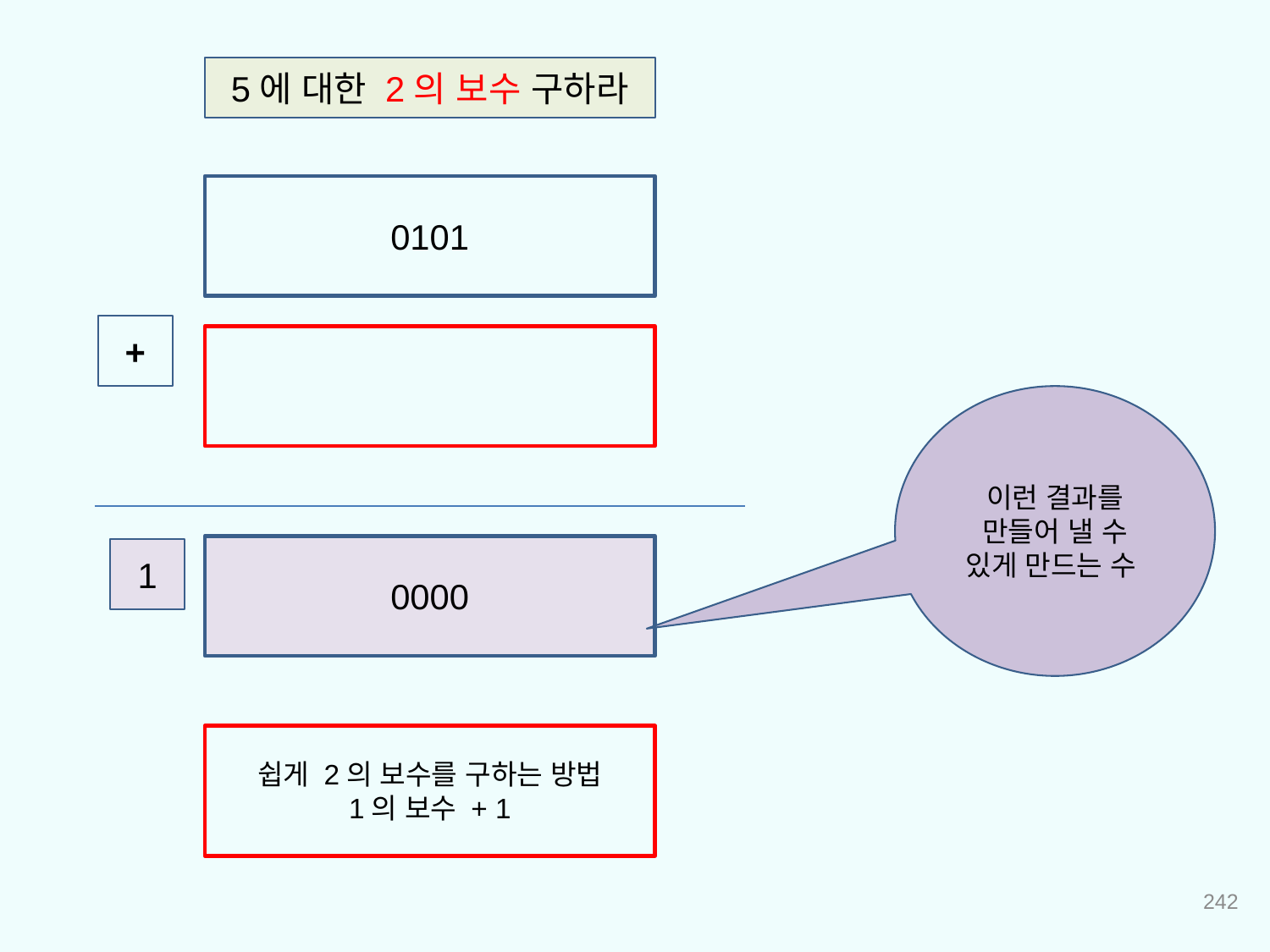

5에 대한 2의 보수 구하라
0101
+

이런 결과를 만들어 낼 수 있게 만드는 수
0000
1
쉽게 2의 보수를 구하는 방법
1의 보수 + 1
242